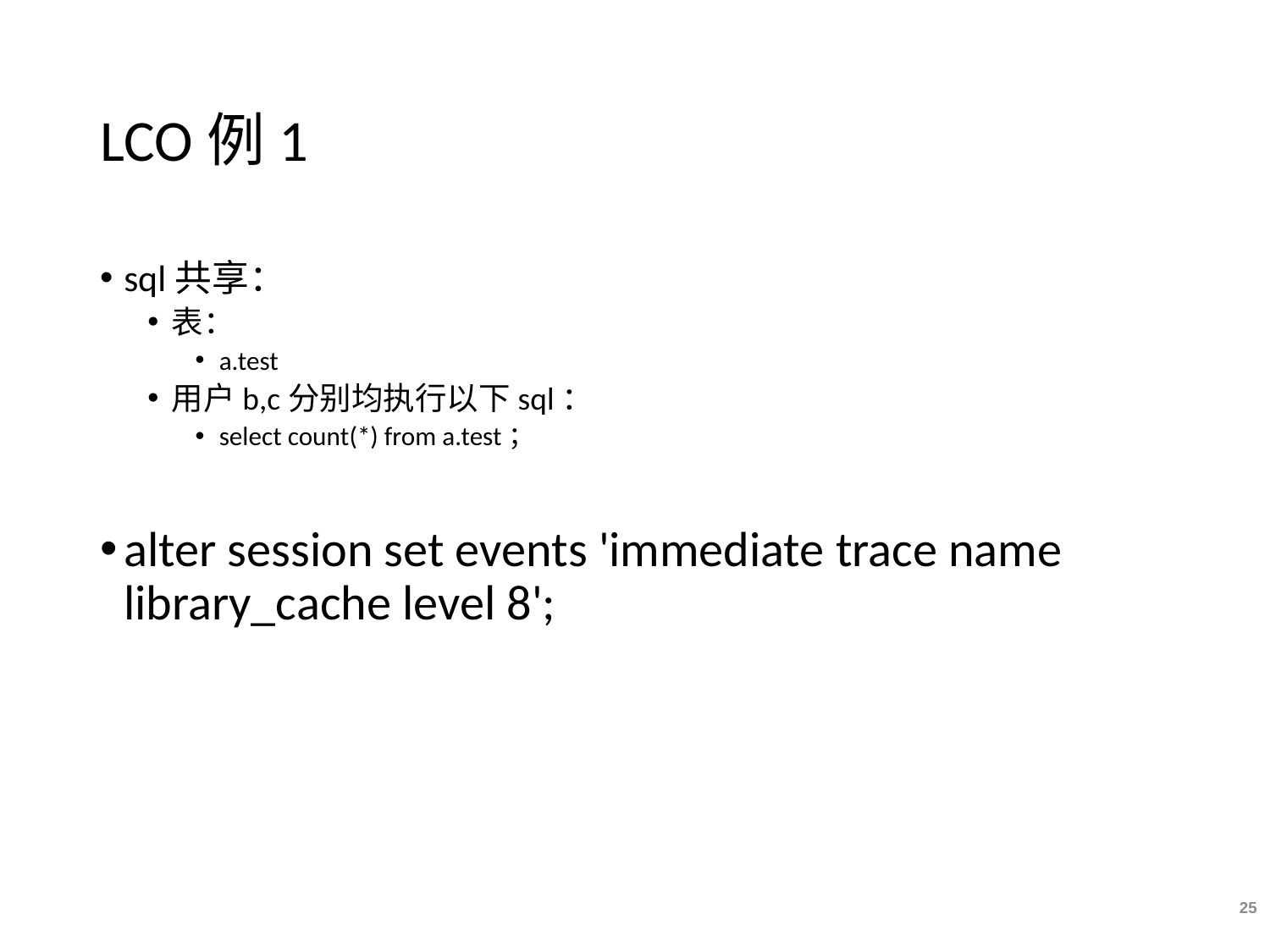

# LCO例1
sql共享：
表：
a.test
用户b,c分别均执行以下sql：
select count(*) from a.test；

alter session set events 'immediate trace name library_cache level 8';

25